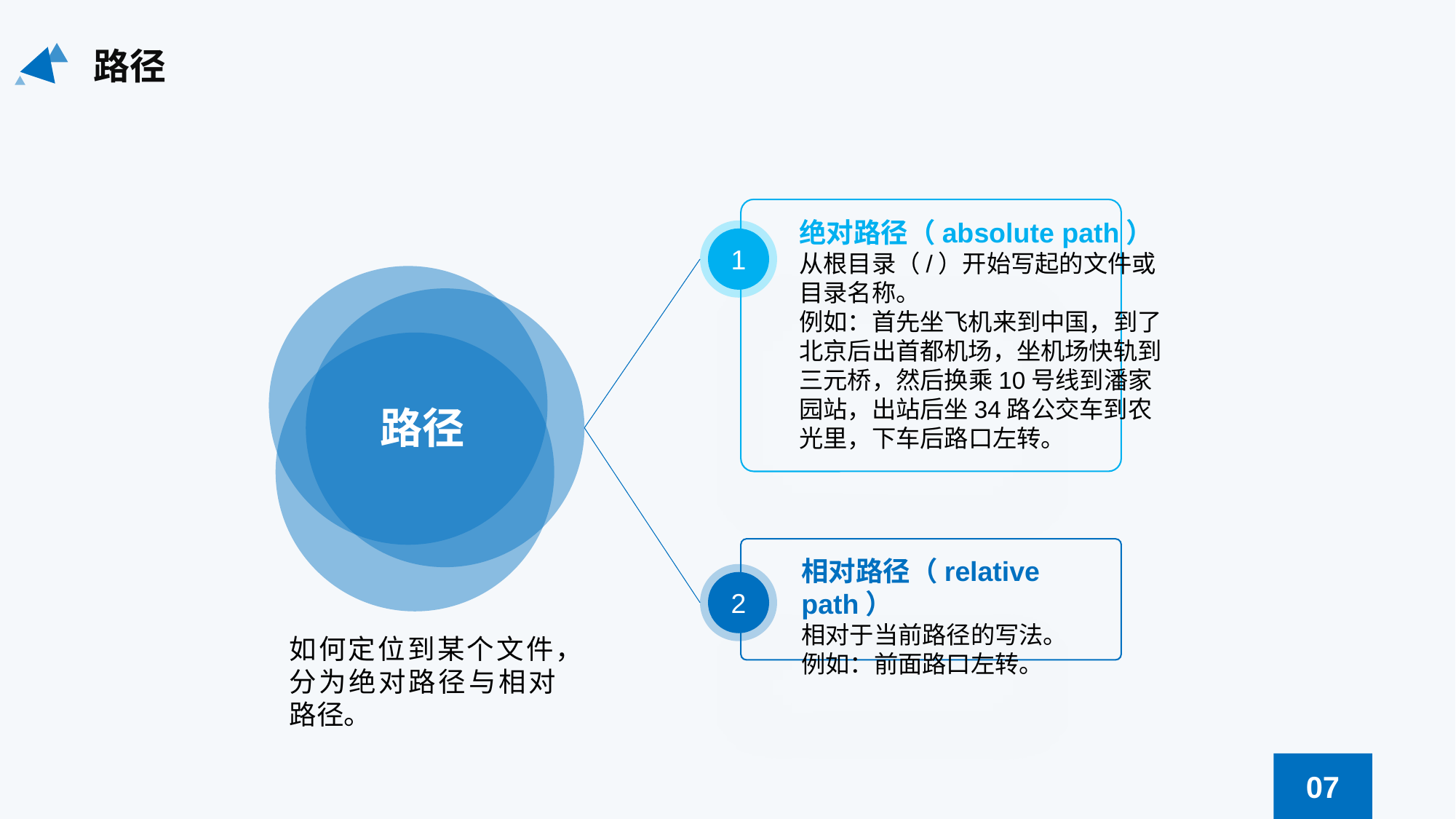

路径

绝对路径（absolute path）
从根目录（/）开始写起的文件或目录名称。
例如：首先坐飞机来到中国，到了北京后出首都机场，坐机场快轨到三元桥，然后换乘10号线到潘家园站，出站后坐34路公交车到农光里，下车后路口左转。

1

路径

相对路径（relative path）
相对于当前路径的写法。
例如：前面路口左转。

2
如何定位到某个文件，分为绝对路径与相对路径。

07